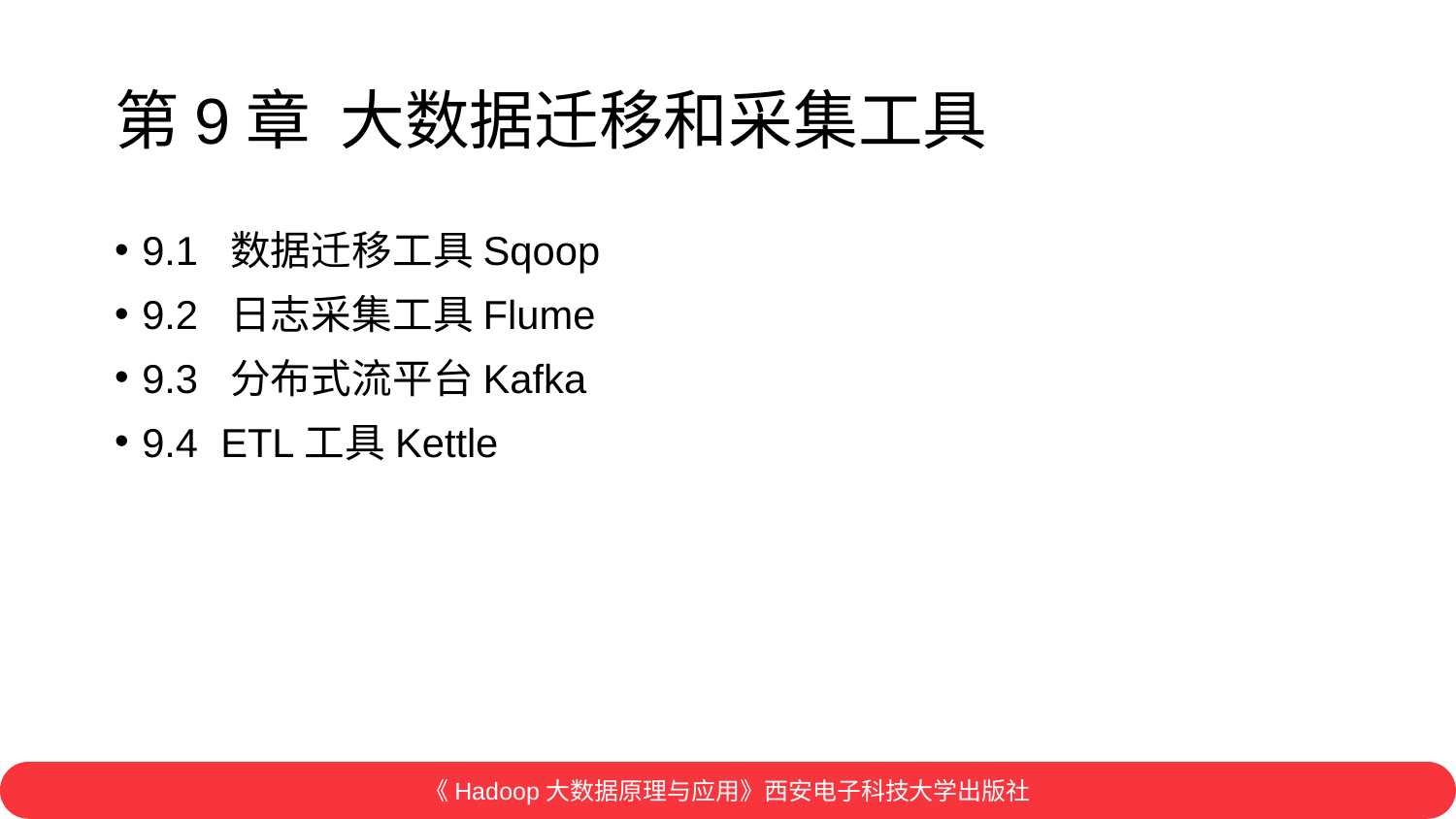

# 第9章  大数据迁移和采集工具
9.1  数据迁移工具Sqoop
9.2  日志采集工具Flume
9.3  分布式流平台Kafka
9.4  ETL工具Kettle